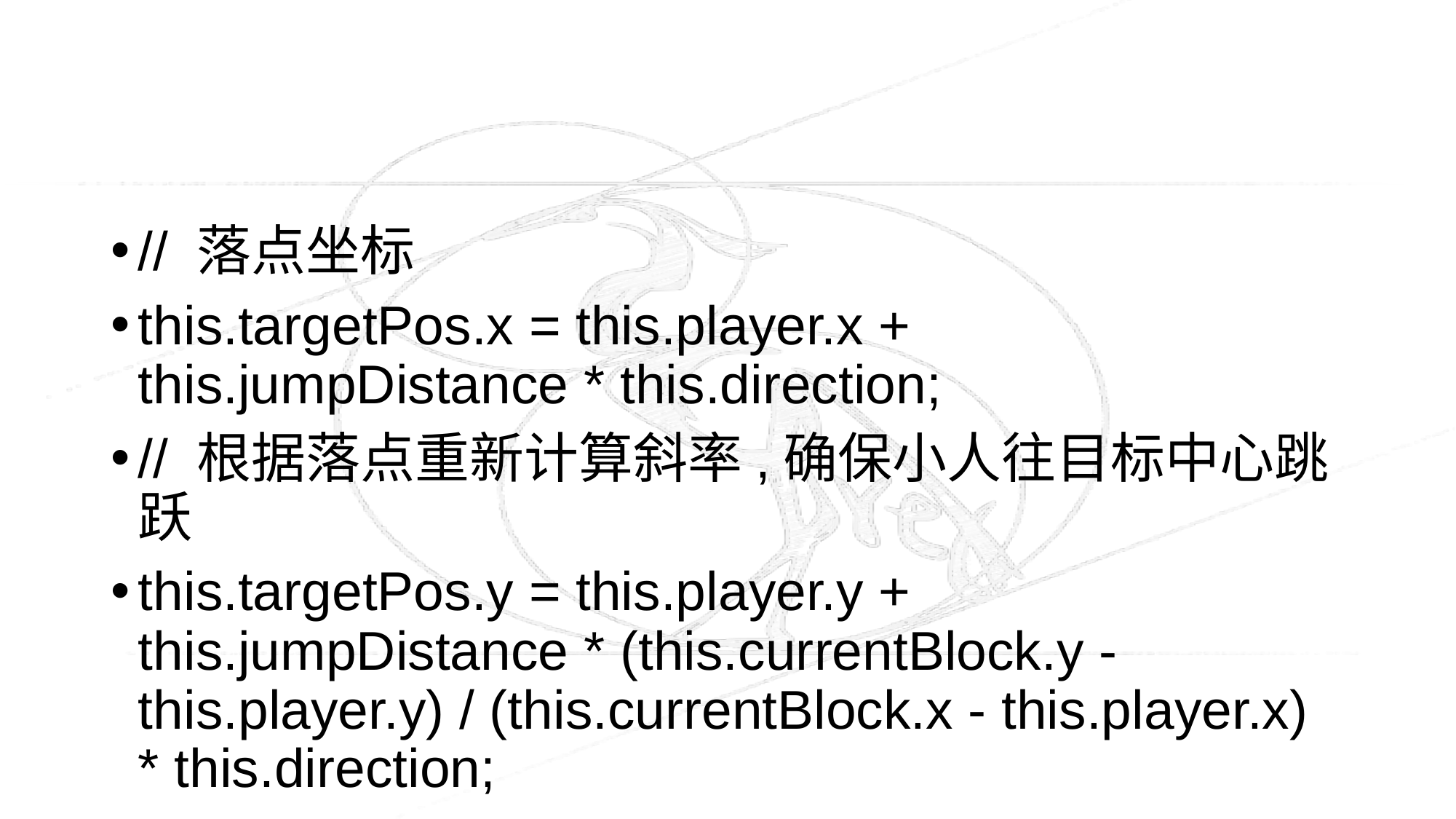

#
// 落点坐标
this.targetPos.x = this.player.x + this.jumpDistance * this.direction;
// 根据落点重新计算斜率,确保小人往目标中心跳跃
this.targetPos.y = this.player.y + this.jumpDistance * (this.currentBlock.y - this.player.y) / (this.currentBlock.x - this.player.x) * this.direction;